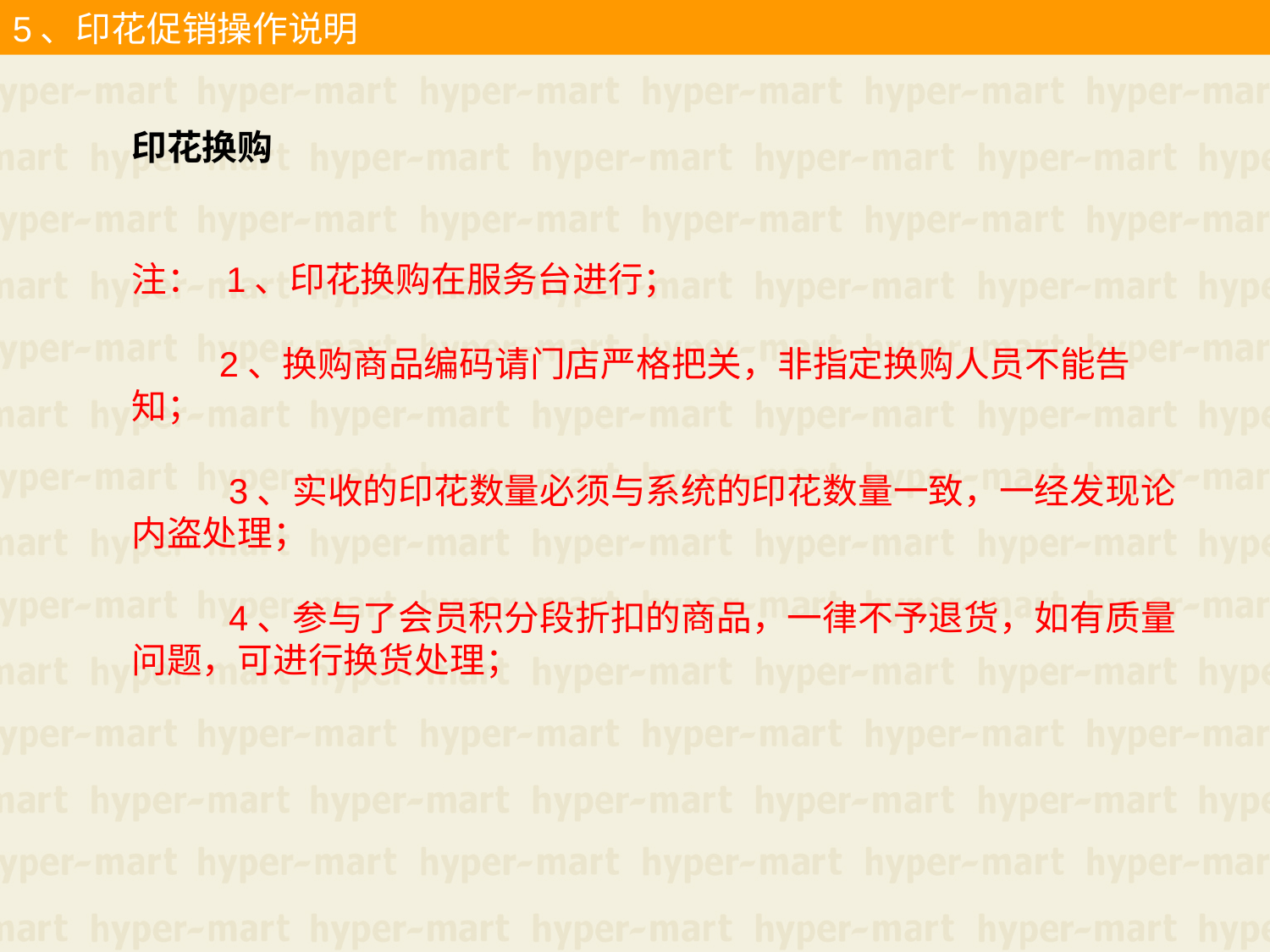

5、印花促销操作说明
印花换购

注：  1、印花换购在服务台进行；

         2、换购商品编码请门店严格把关，非指定换购人员不能告知；

          3、实收的印花数量必须与系统的印花数量一致，一经发现论内盗处理；

          4、参与了会员积分段折扣的商品，一律不予退货，如有质量问题，可进行换货处理；